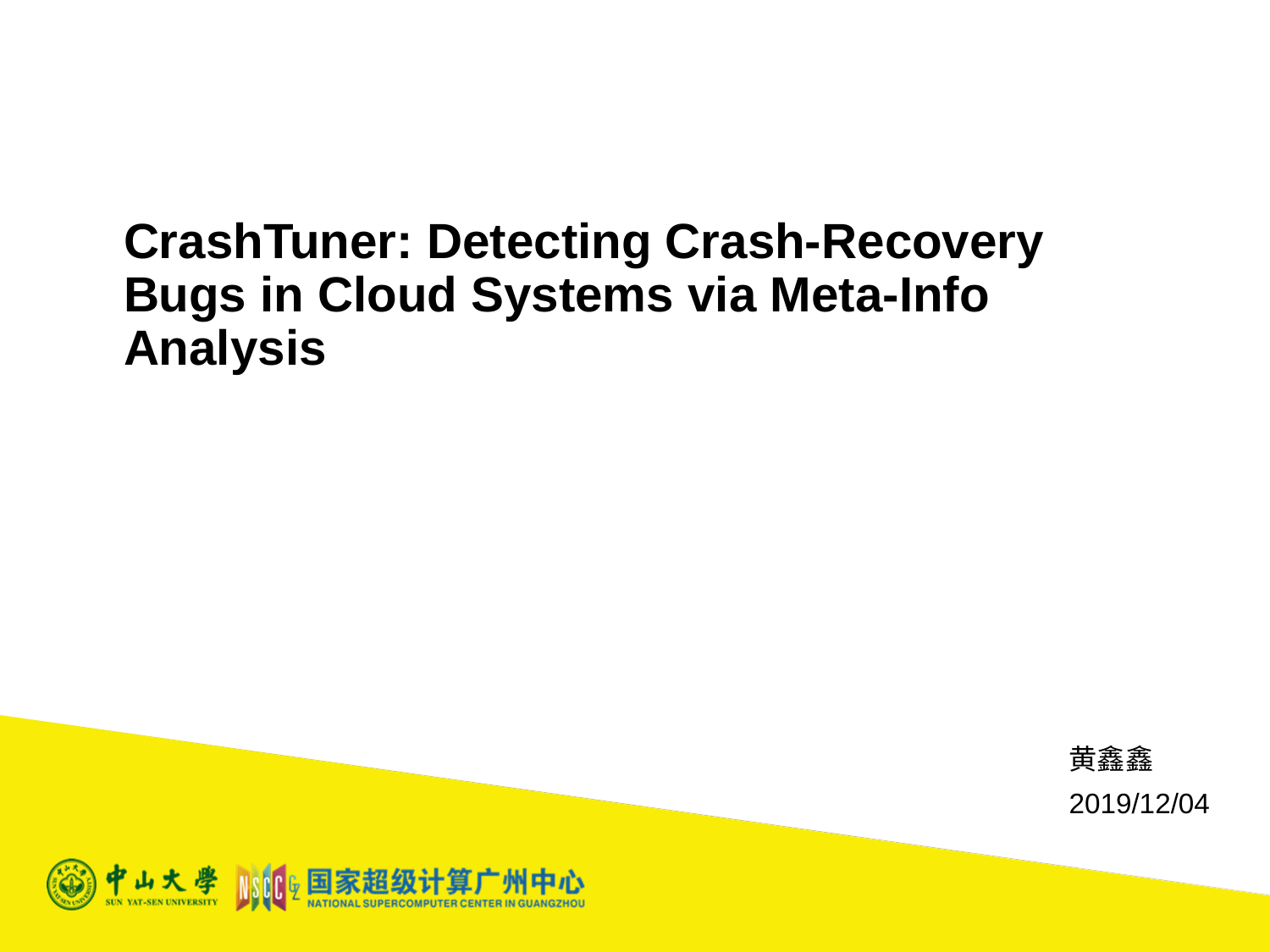

CrashTuner: Detecting Crash-Recovery Bugs in Cloud Systems via Meta-Info Analysis
黄鑫鑫
2019/12/04